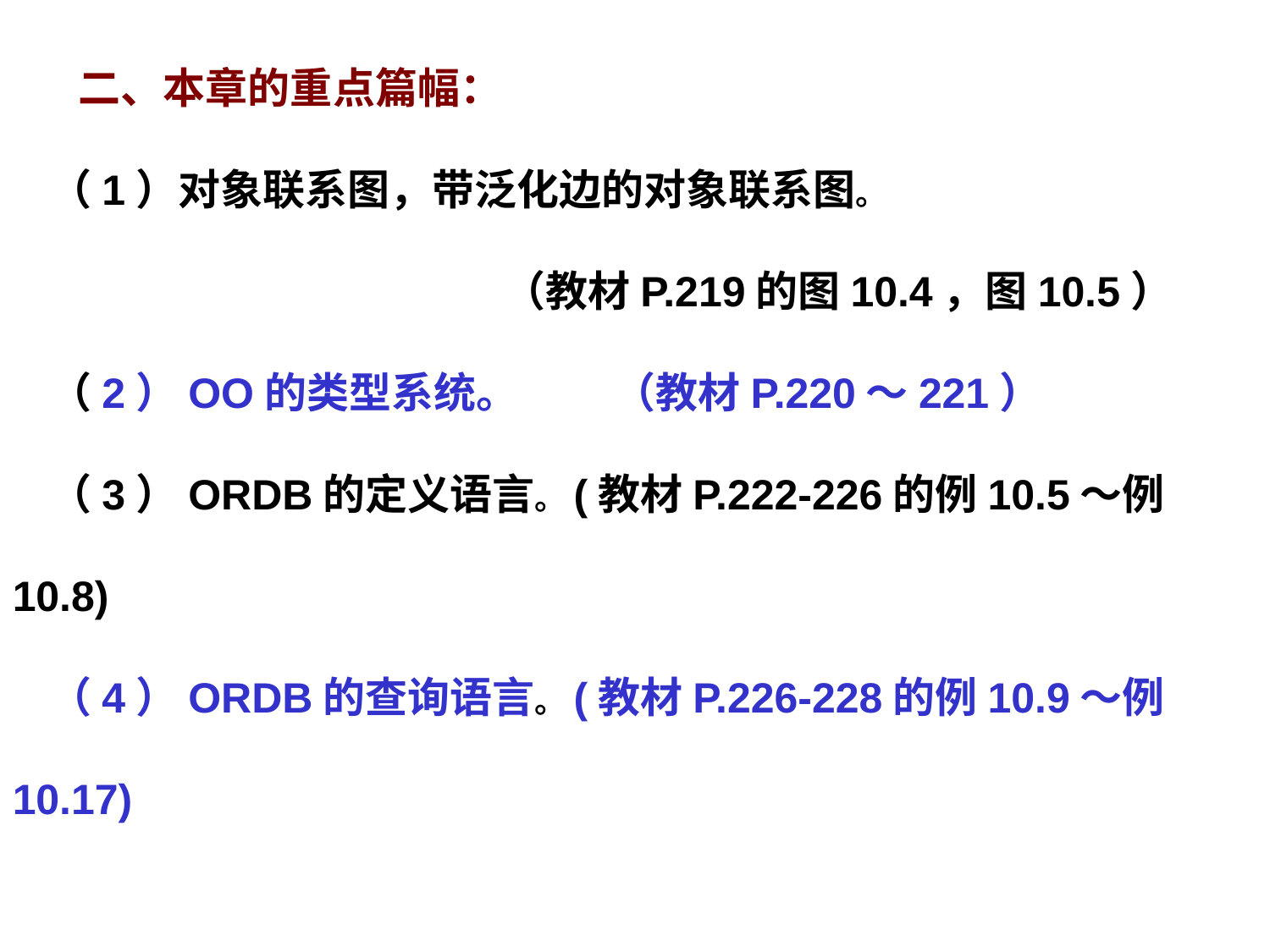

二、本章的重点篇幅：
（1）对象联系图，带泛化边的对象联系图。
                                                              （教材P.219的图10.4，图10.5）
（2）OO的类型系统。          （教材P.220～221）
（3）ORDB的定义语言。(教材P.222-226的例10.5～例10.8)
（4）ORDB的查询语言。(教材P.226-228的例10.9～例10.17)